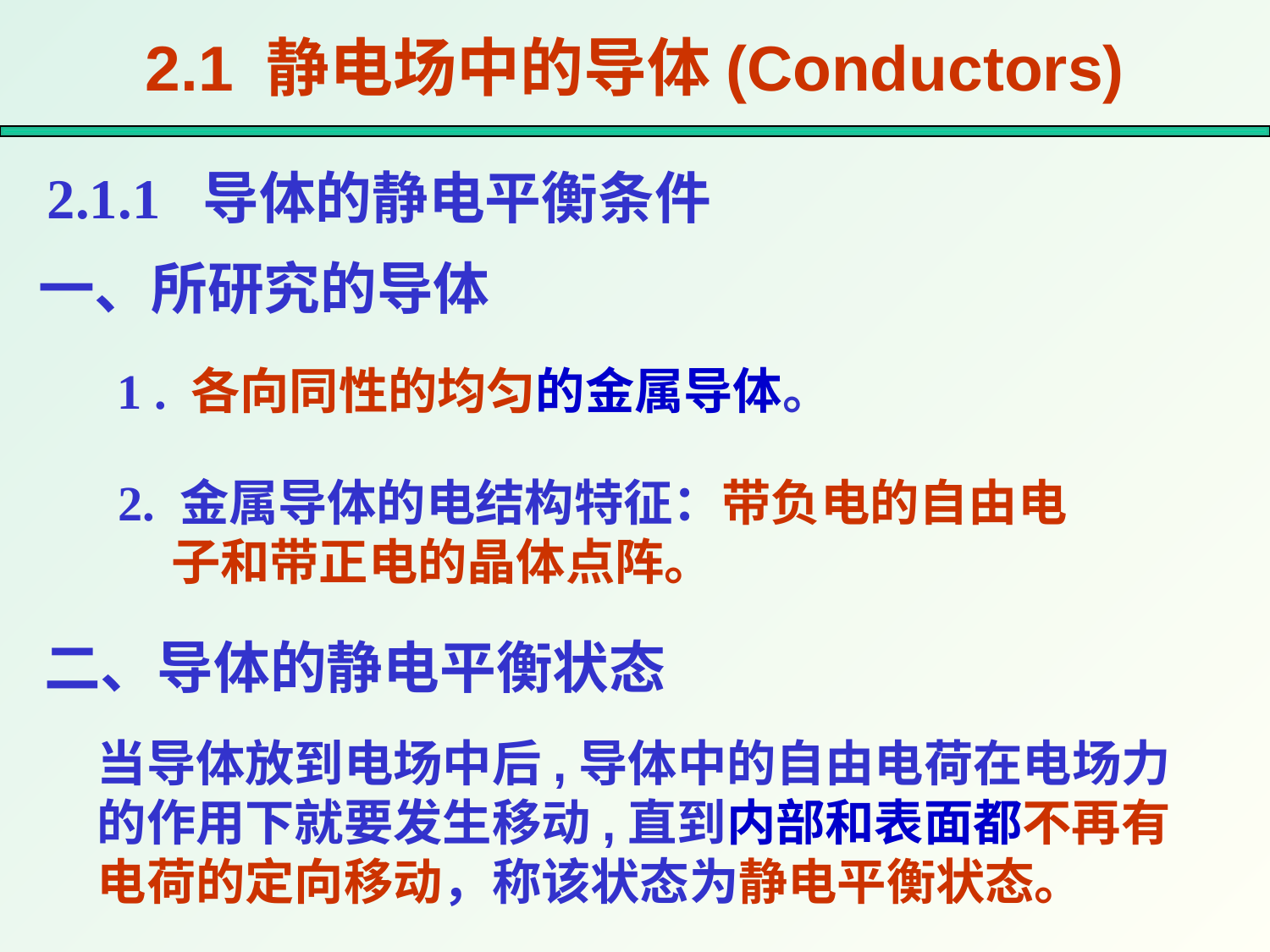

# 2.1 静电场中的导体(Conductors)

2.1.1  导体的静电平衡条件
一、所研究的导体
1 . 各向同性的均匀的金属导体。
2. 金属导体的电结构特征：带负电的自由电子和带正电的晶体点阵。
二、导体的静电平衡状态
当导体放到电场中后,导体中的自由电荷在电场力的作用下就要发生移动,直到内部和表面都不再有电荷的定向移动，称该状态为静电平衡状态。